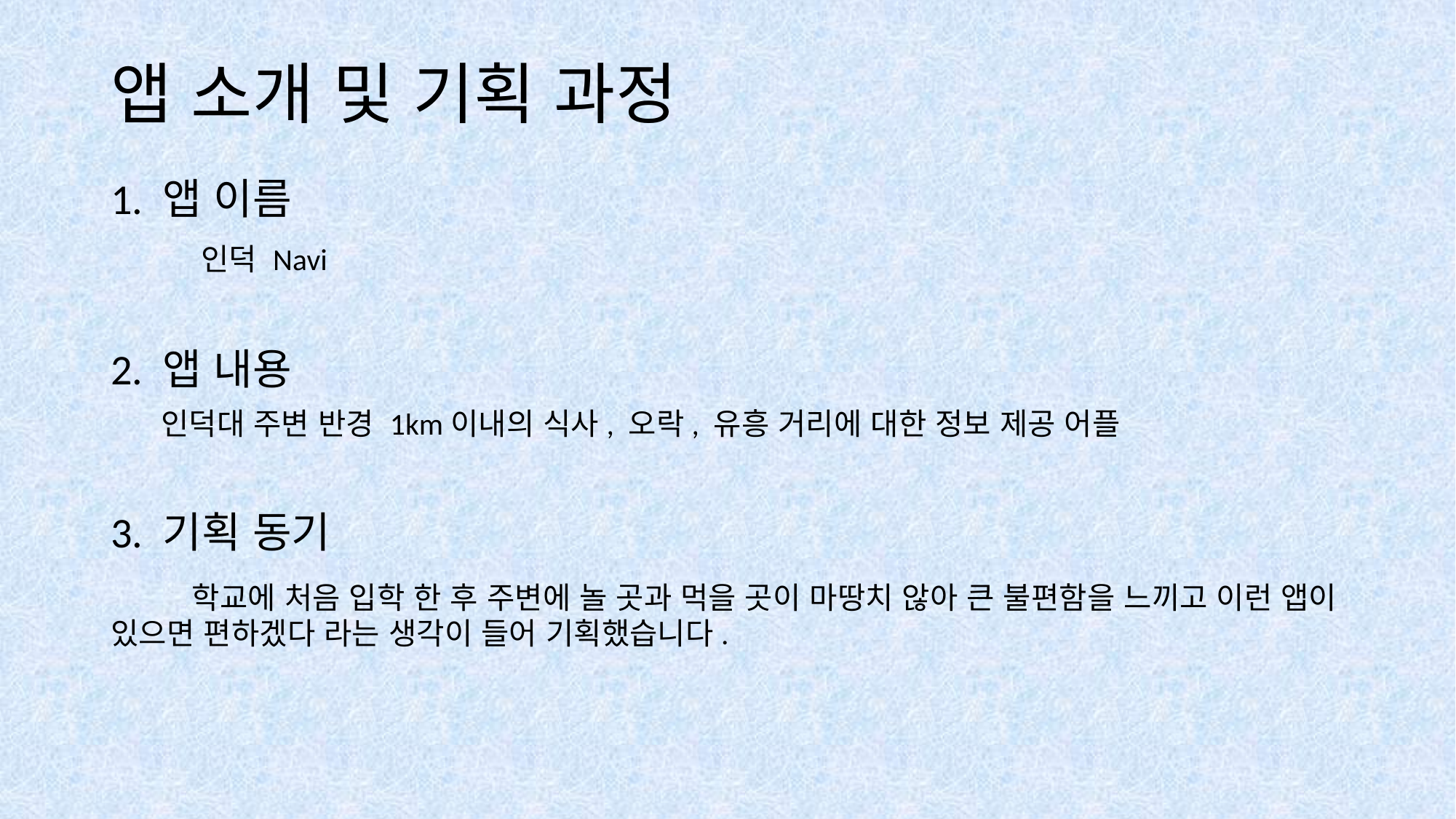

# 앱 소개 및 기획 과정
1. 앱 이름
        인덕 Navi

2. 앱 내용
     인덕대 주변 반경 1km이내의 식사, 오락, 유흥 거리에 대한 정보 제공 어플

3. 기획 동기
      학교에 처음 입학 한 후 주변에 놀 곳과 먹을 곳이 마땅치 않아 큰 불편함을 느끼고 이런 앱이 있으면 편하겠다 라는 생각이 들어 기획했습니다.